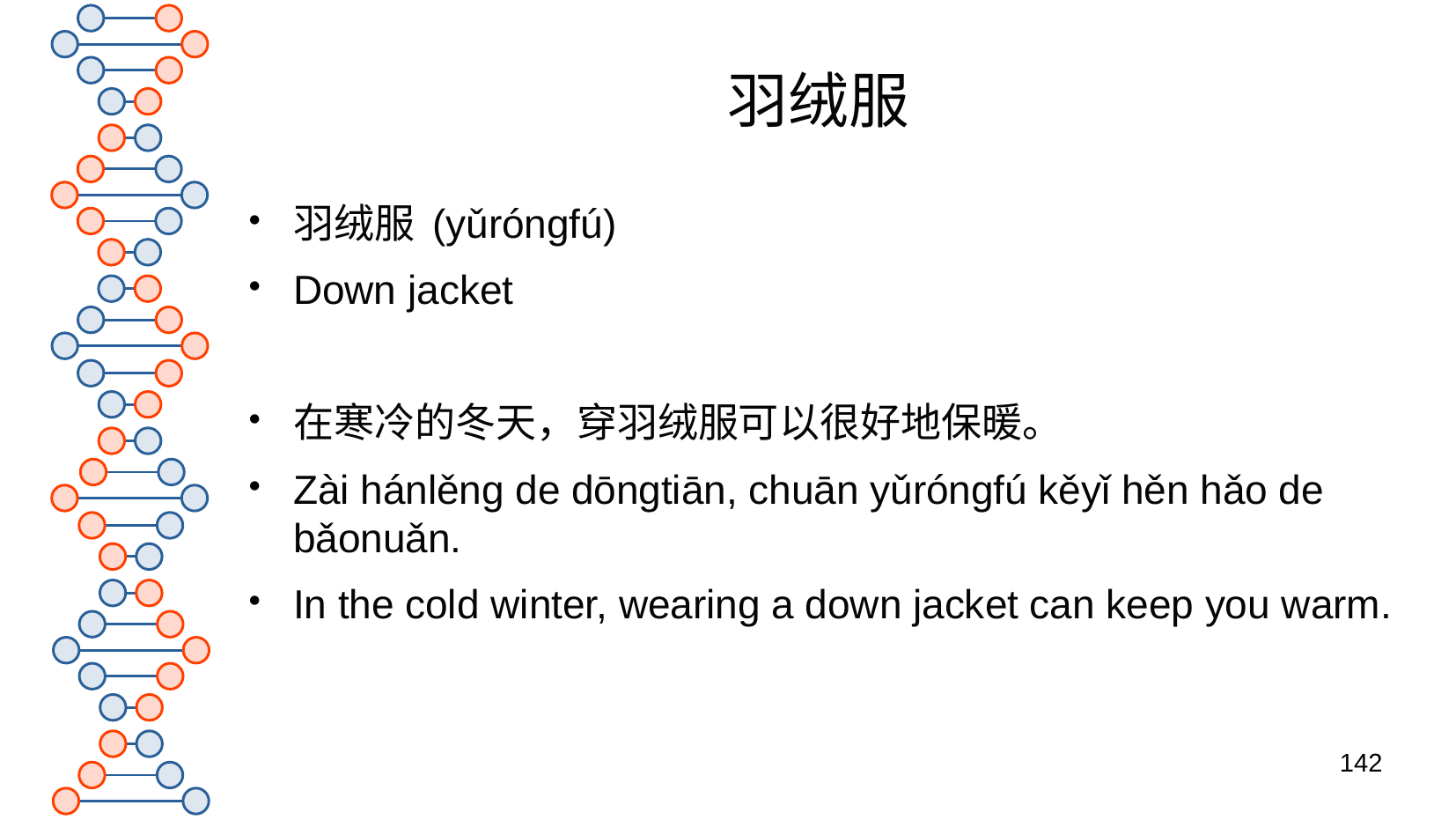

# 羽绒服
羽绒服 (yǔróngfú)
Down jacket

在寒冷的冬天，穿羽绒服可以很好地保暖。
Zài hánlěng de dōngtiān, chuān yǔróngfú kěyǐ hěn hǎo de bǎonuǎn.
In the cold winter, wearing a down jacket can keep you warm.

142